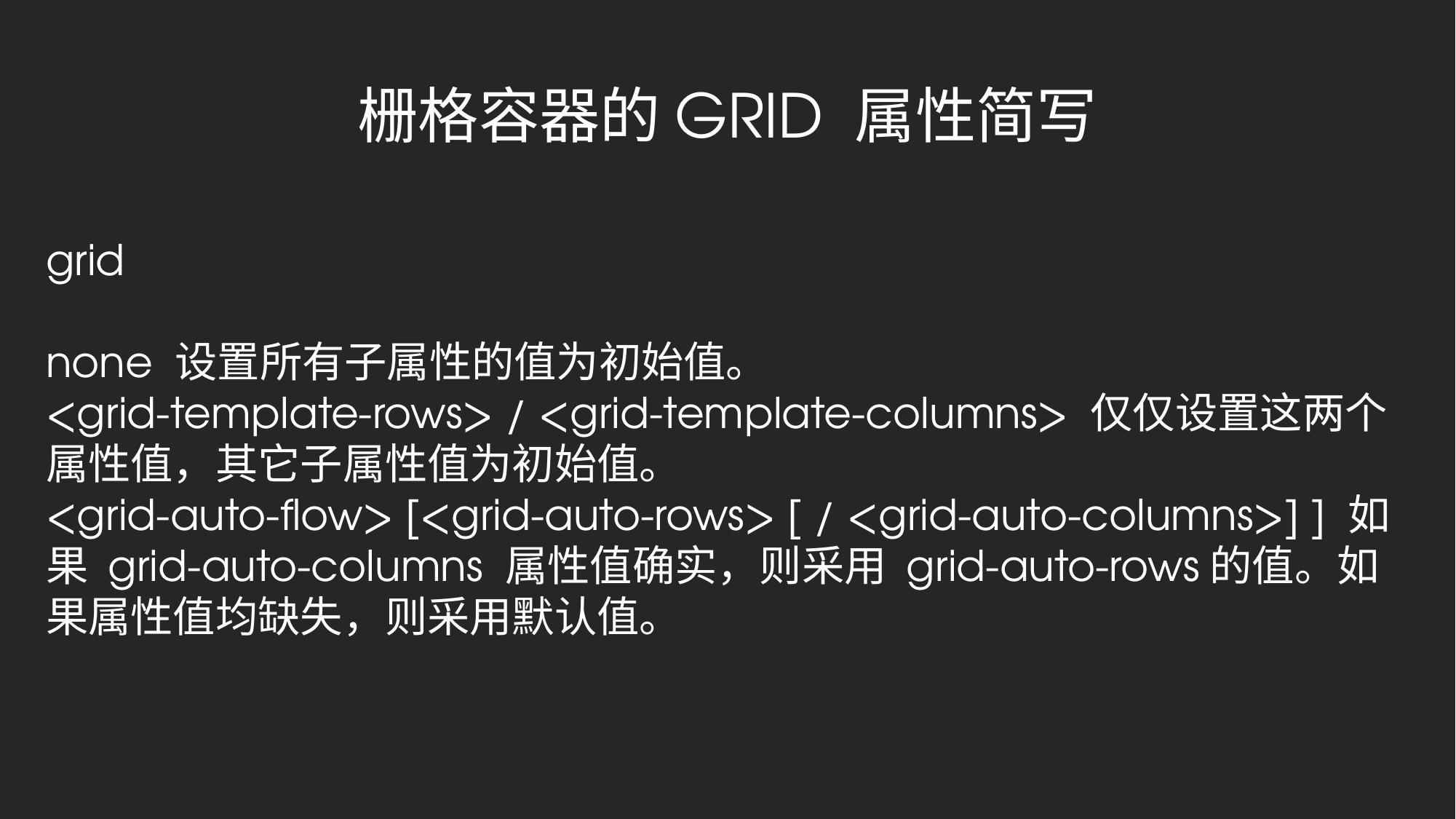

# 栅格容器的grid 属性简写
grid

none 设置所有子属性的值为初始值。
<grid-template-rows> / <grid-template-columns> 仅仅设置这两个属性值，其它子属性值为初始值。
<grid-auto-flow> [<grid-auto-rows> [ / <grid-auto-columns>] ] 如果 grid-auto-columns 属性值确实，则采用 grid-auto-rows的值。如果属性值均缺失，则采用默认值。